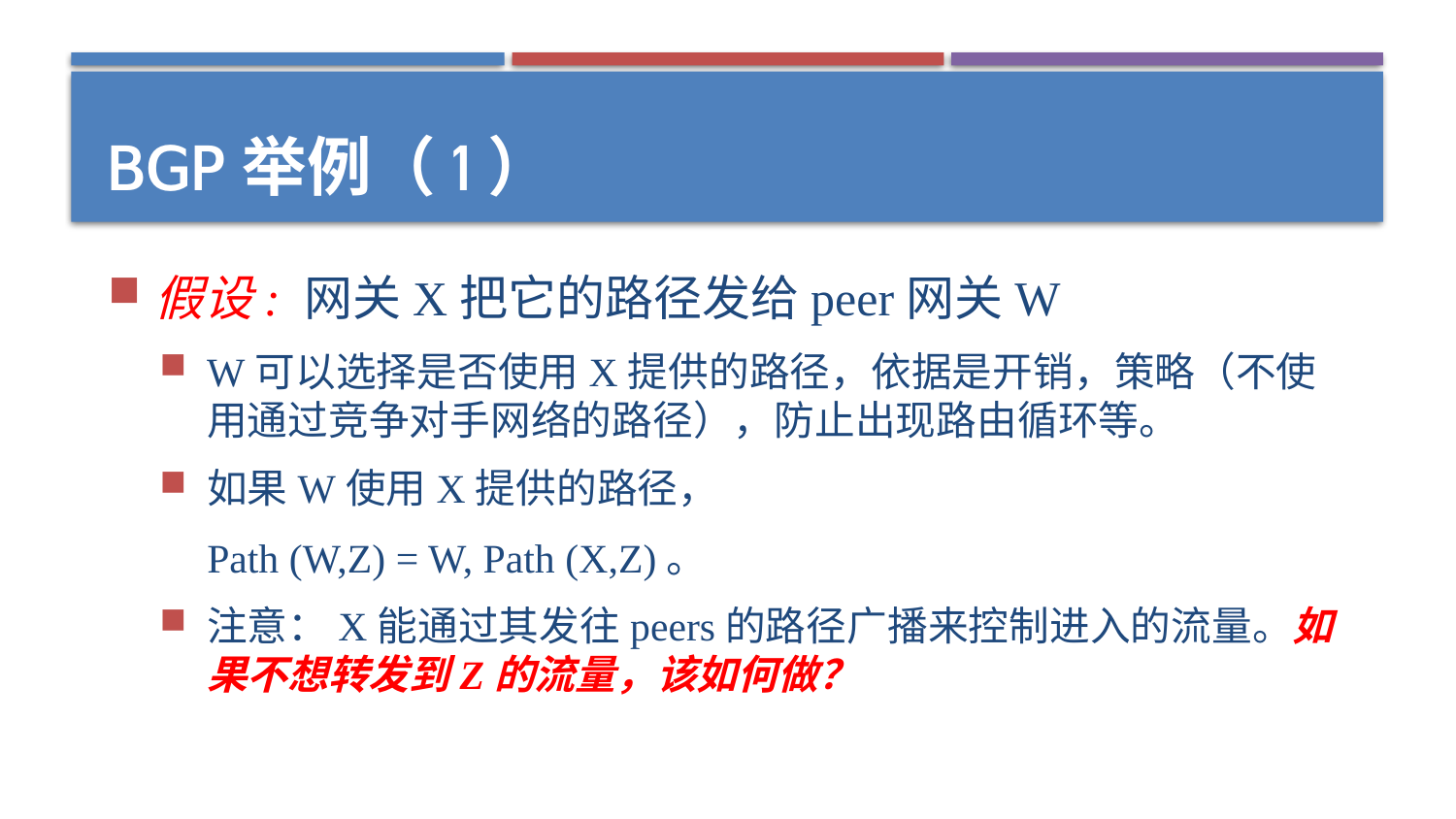

# BGP举例（1）
假设: 网关X把它的路径发给peer网关W
W可以选择是否使用X提供的路径，依据是开销，策略（不使用通过竞争对手网络的路径），防止出现路由循环等。
如果W使用X提供的路径，
Path (W,Z) = W, Path (X,Z)。
注意：X能通过其发往peers的路径广播来控制进入的流量。如果不想转发到Z的流量，该如何做？
14